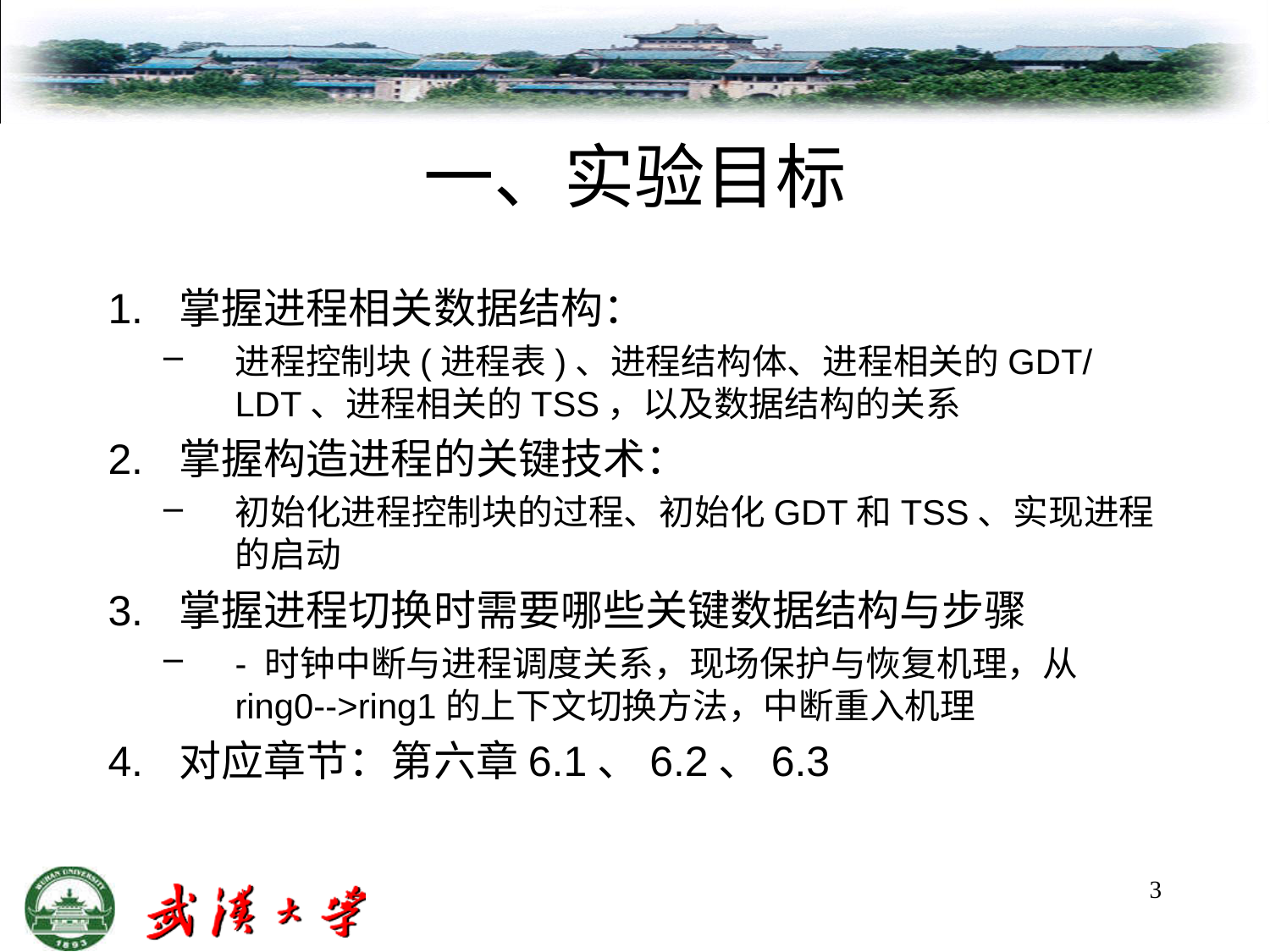

# 一、实验目标
掌握进程相关数据结构：
进程控制块(进程表)、进程结构体、进程相关的GDT/LDT、进程相关的TSS，以及数据结构的关系
掌握构造进程的关键技术：
初始化进程控制块的过程、初始化GDT和TSS、实现进程的启动
掌握进程切换时需要哪些关键数据结构与步骤
- 时钟中断与进程调度关系，现场保护与恢复机理，从ring0-->ring1的上下文切换方法，中断重入机理
对应章节：第六章6.1、6.2、6.3

3